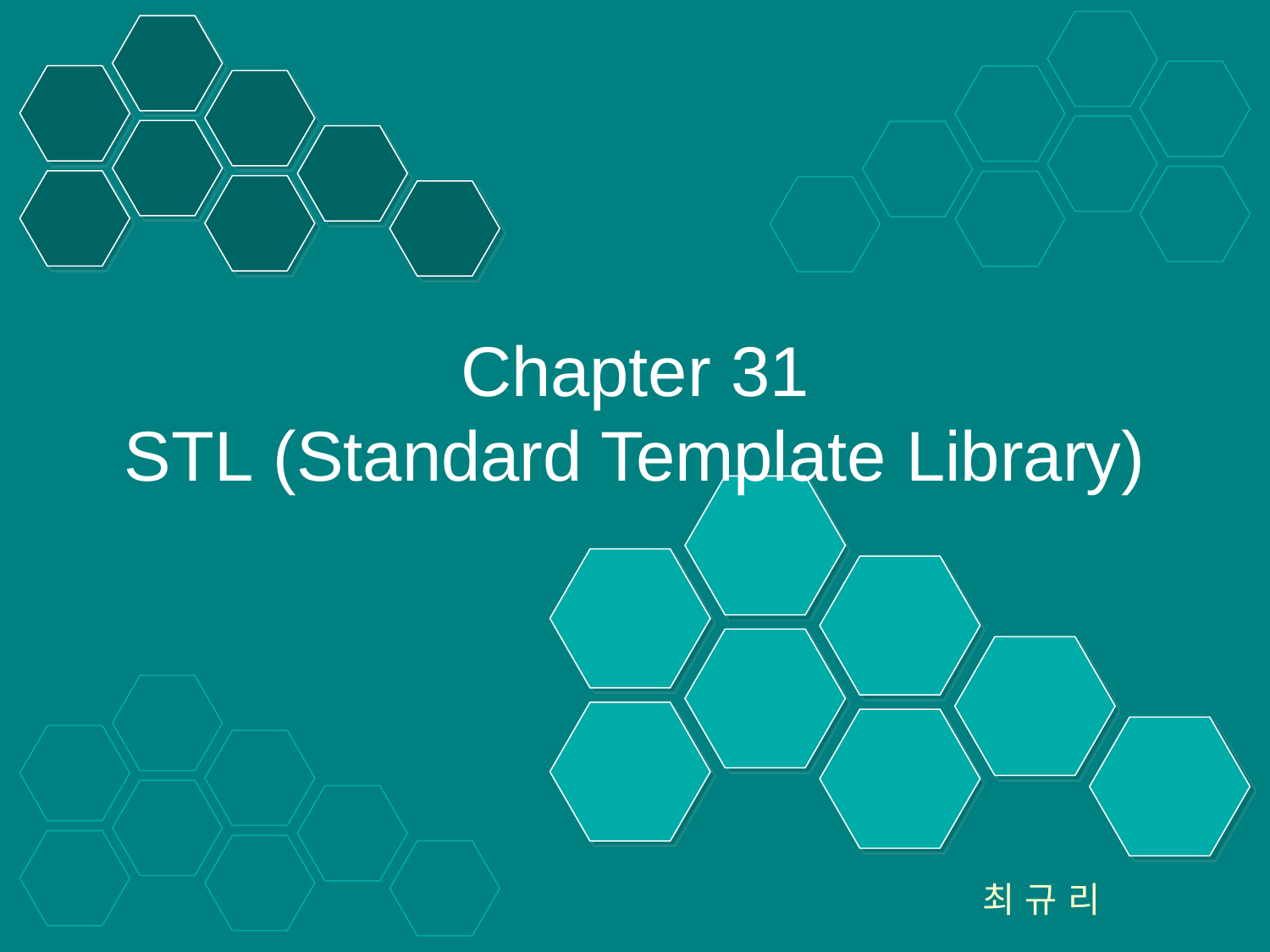

# Chapter 31 STL (Standard Template Library)
최 규 리